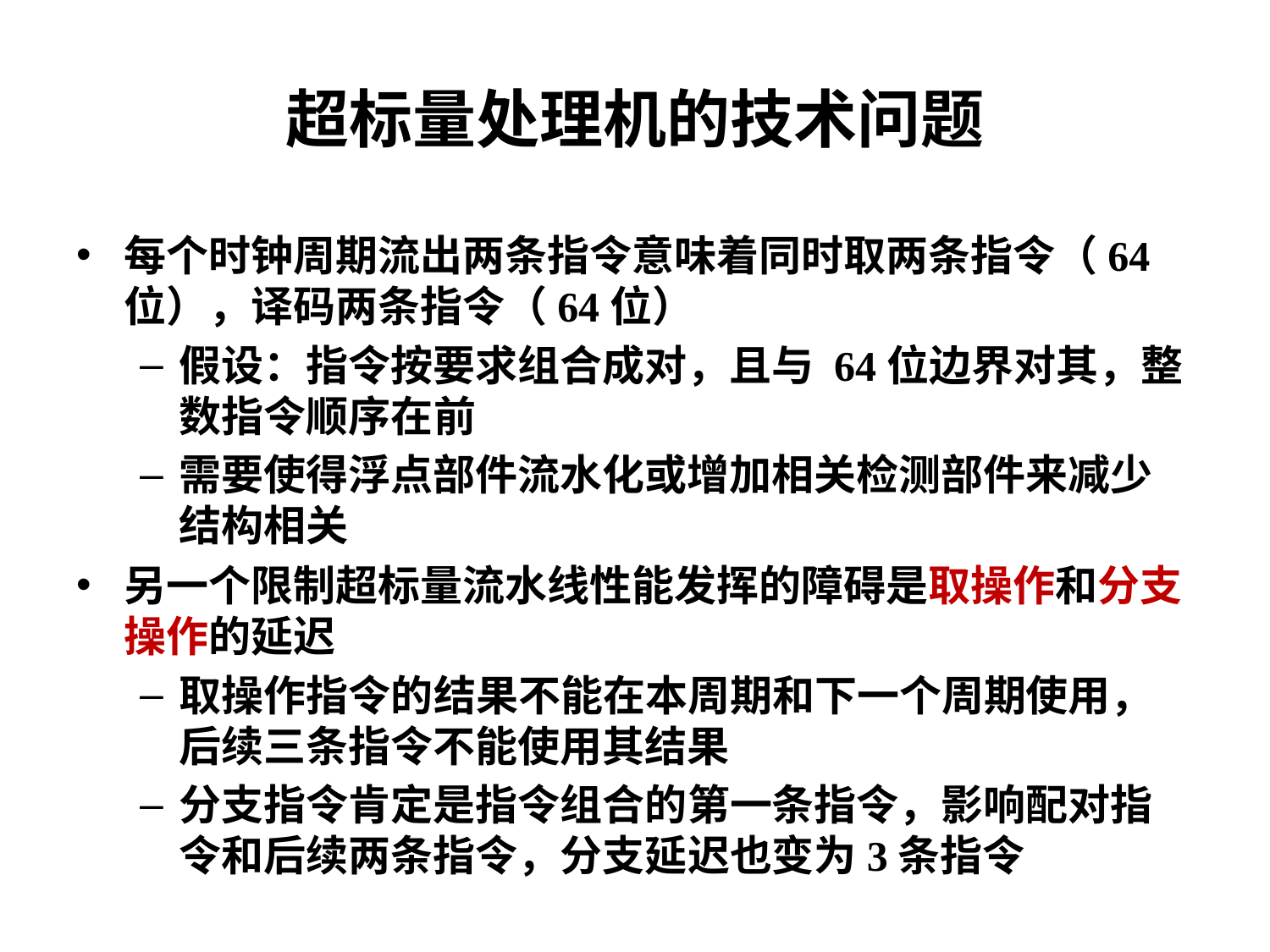

超标量处理机的技术问题
每个时钟周期流出两条指令意味着同时取两条指令（64位），译码两条指令（64位）
假设：指令按要求组合成对，且与 64位边界对其，整数指令顺序在前
需要使得浮点部件流水化或增加相关检测部件来减少结构相关
另一个限制超标量流水线性能发挥的障碍是取操作和分支操作的延迟
取操作指令的结果不能在本周期和下一个周期使用，后续三条指令不能使用其结果
分支指令肯定是指令组合的第一条指令，影响配对指令和后续两条指令，分支延迟也变为3条指令